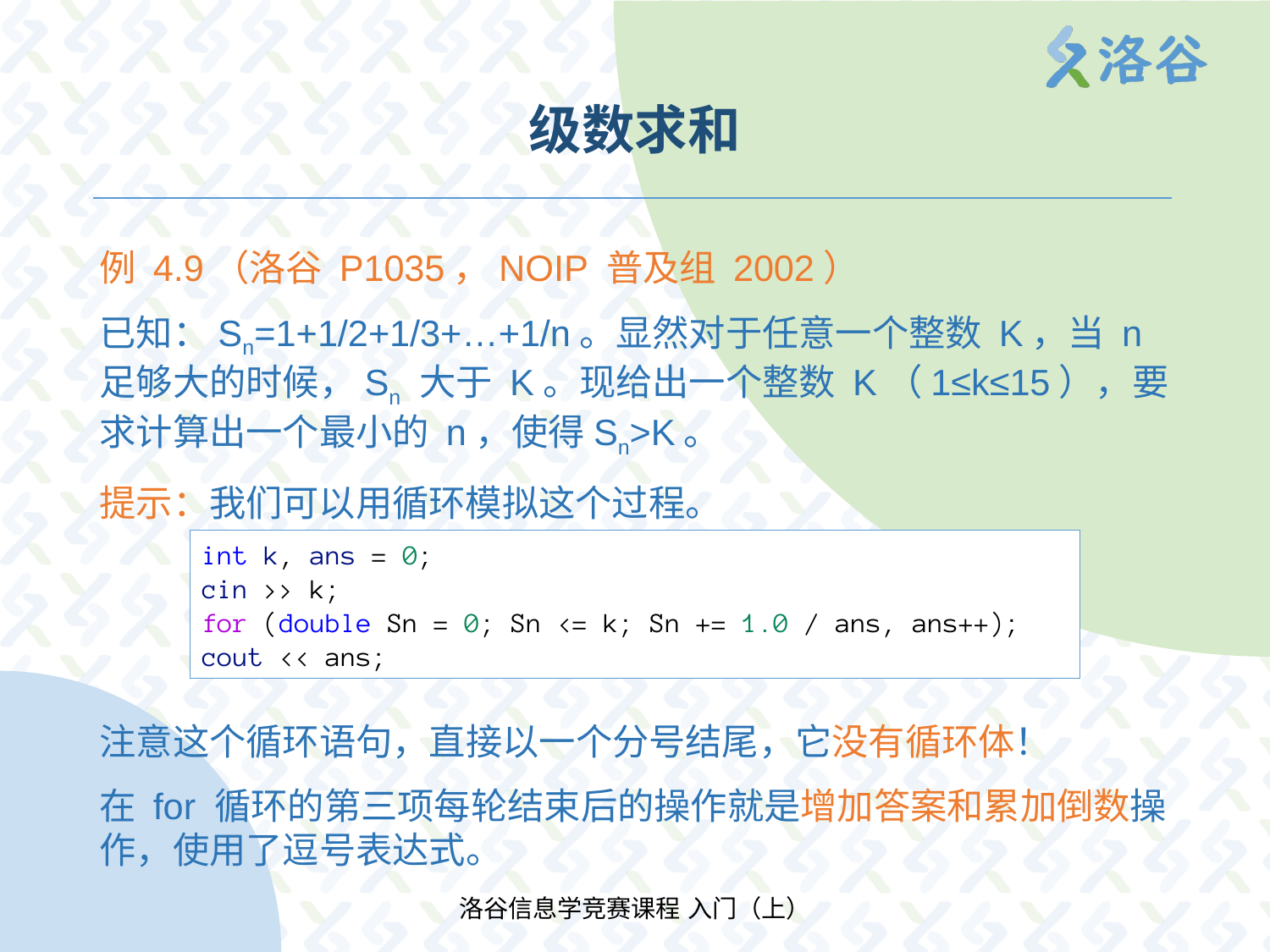

# 级数求和
例 4.9（洛谷 P1035，NOIP 普及组 2002）
已知：Sn=1+1/2+1/3+…+1/n。显然对于任意一个整数 K，当 n 足够大的时候，Sn 大于 K。现给出一个整数 K（1≤k≤15），要求计算出一个最小的 n，使得Sn>K。
提示：我们可以用循环模拟这个过程。

注意这个循环语句，直接以一个分号结尾，它没有循环体！
在 for 循环的第三项每轮结束后的操作就是增加答案和累加倒数操作，使用了逗号表达式。
int k, ans = 0;
cin >> k;
for (double Sn = 0; Sn <= k; Sn += 1.0 / ans, ans++);
cout << ans;
洛谷信息学竞赛课程 入门（上）